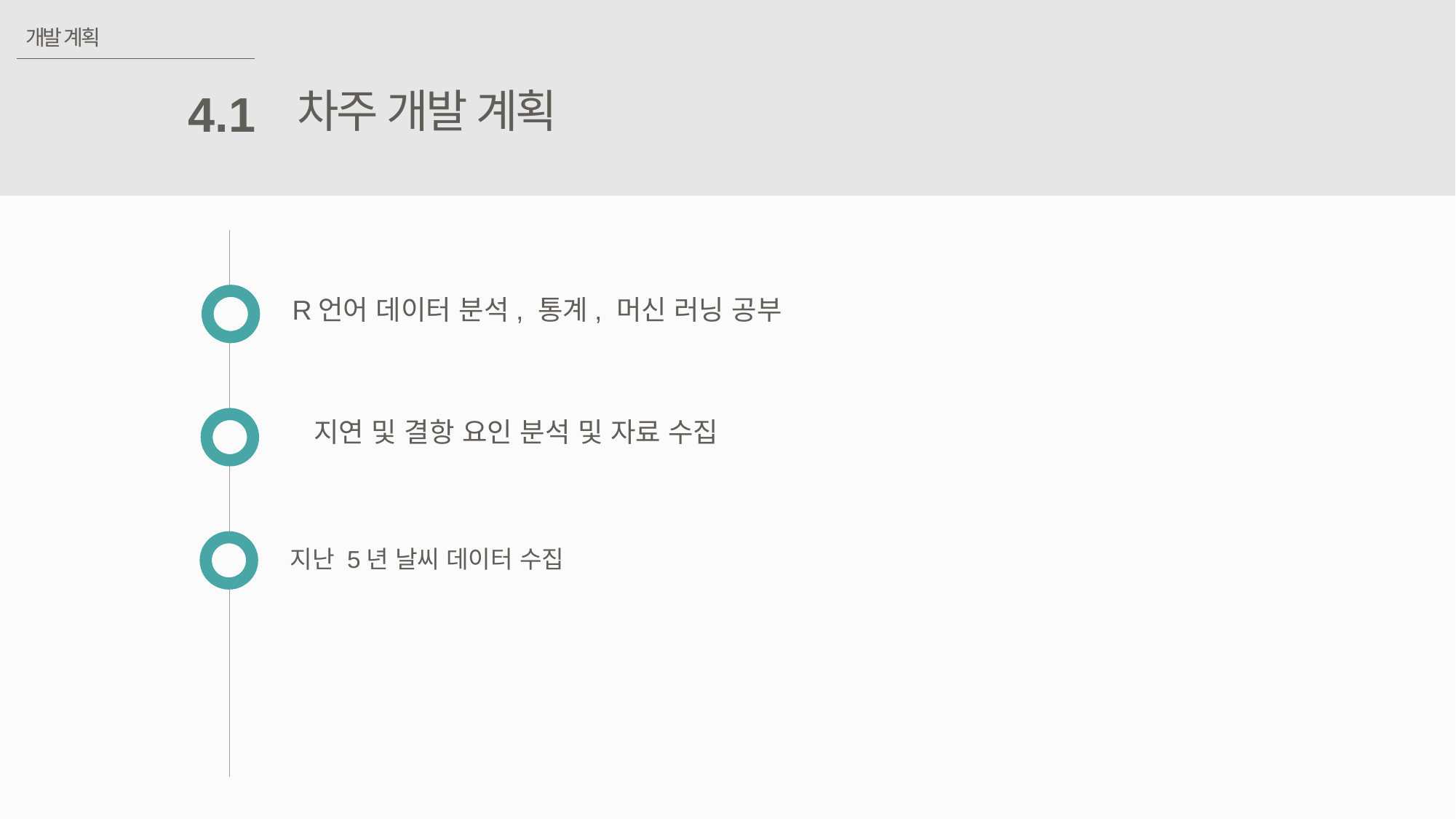

개발 계획
차주 개발 계획
4.1

R언어 데이터 분석, 통계, 머신 러닝 공부
지연 및 결항 요인 분석 및 자료 수집
지난 5년 날씨 데이터 수집